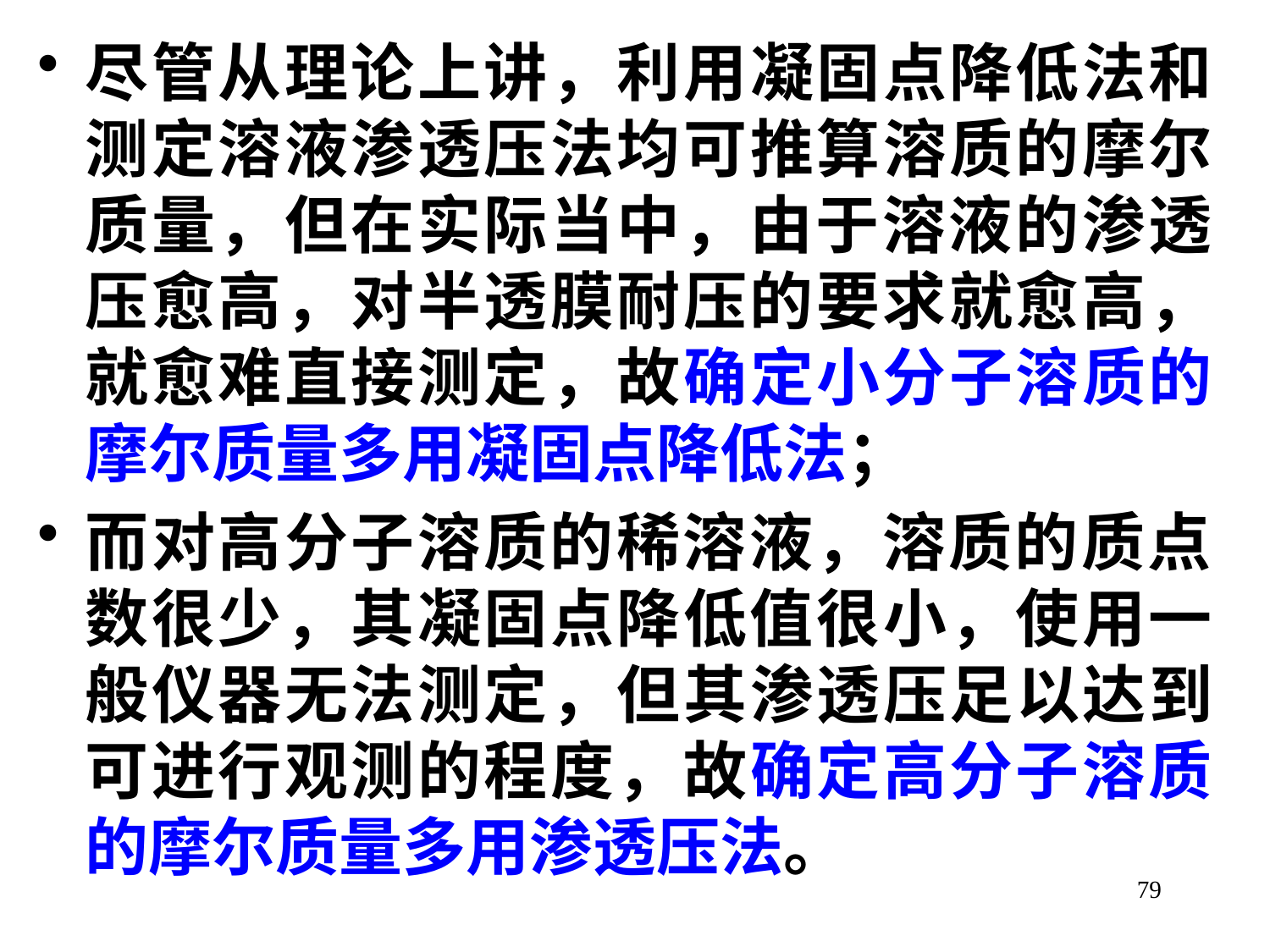

尽管从理论上讲，利用凝固点降低法和测定溶液渗透压法均可推算溶质的摩尔质量，但在实际当中，由于溶液的渗透压愈高，对半透膜耐压的要求就愈高，就愈难直接测定，故确定小分子溶质的摩尔质量多用凝固点降低法；
而对高分子溶质的稀溶液，溶质的质点数很少，其凝固点降低值很小，使用一般仪器无法测定，但其渗透压足以达到可进行观测的程度，故确定高分子溶质的摩尔质量多用渗透压法。
79